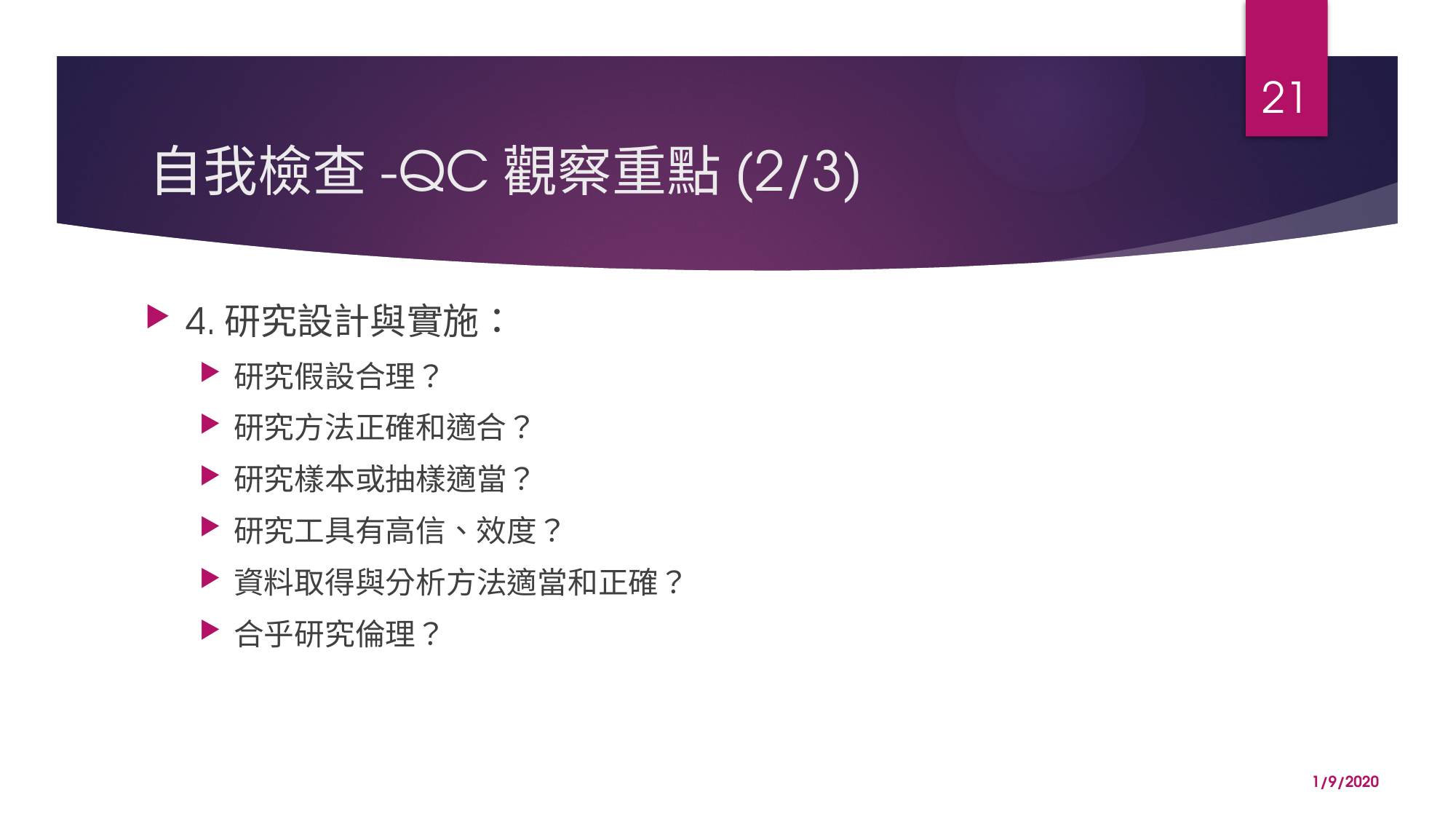

21
# 自我檢查-QC觀察重點(2/3)
4.研究設計與實施：
研究假設合理？
研究方法正確和適合？
研究樣本或抽樣適當？
研究工具有高信、效度？
資料取得與分析方法適當和正確？
合乎研究倫理？
1/9/2020